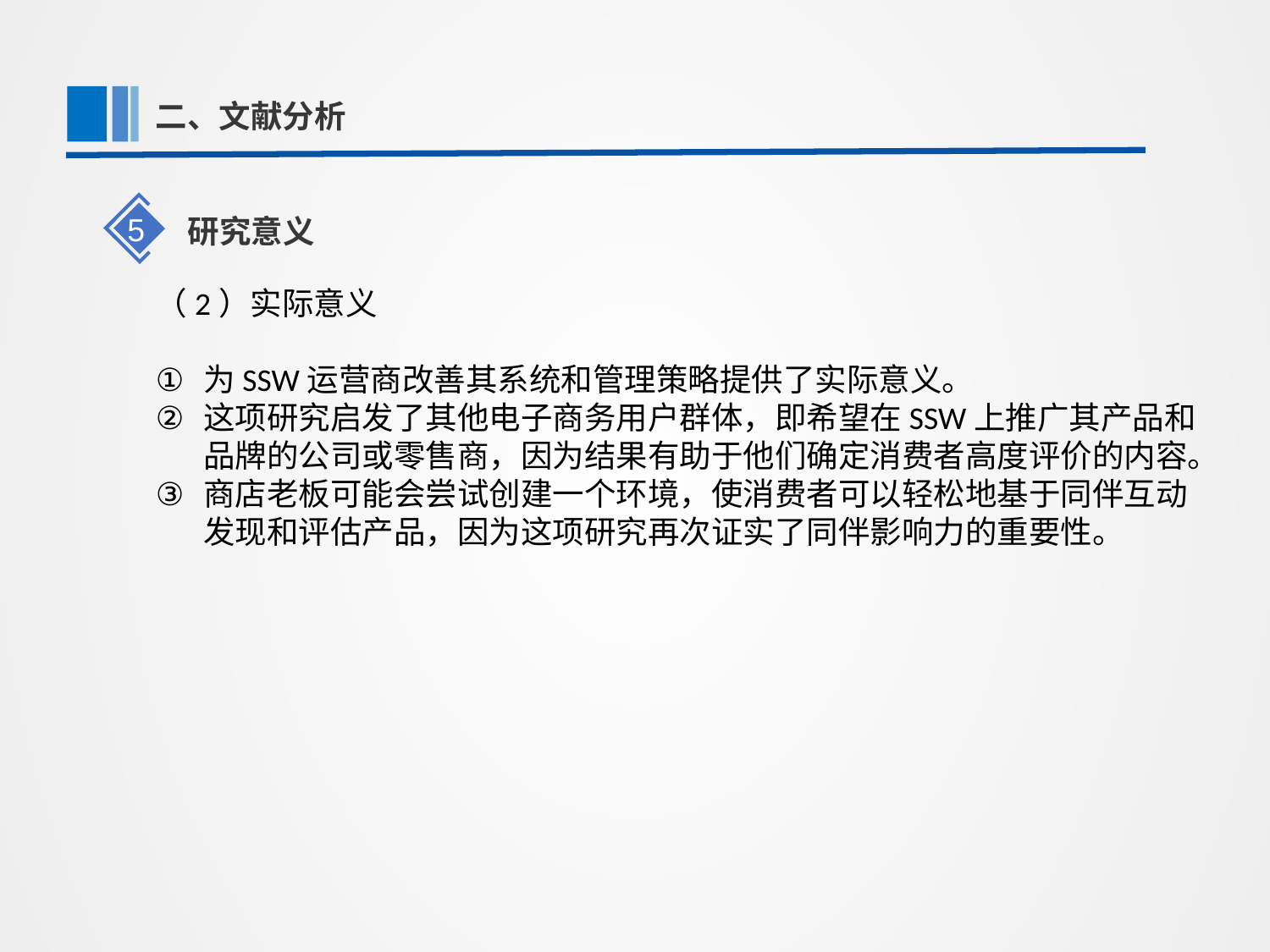

第一部分

二、文献分析

5
研究意义
（2）实际意义

为SSW运营商改善其系统和管理策略提供了实际意义。
这项研究启发了其他电子商务用户群体，即希望在SSW上推广其产品和品牌的公司或零售商，因为结果有助于他们确定消费者高度评价的内容。
商店老板可能会尝试创建一个环境，使消费者可以轻松地基于同伴互动发现和评估产品，因为这项研究再次证实了同伴影响力的重要性。